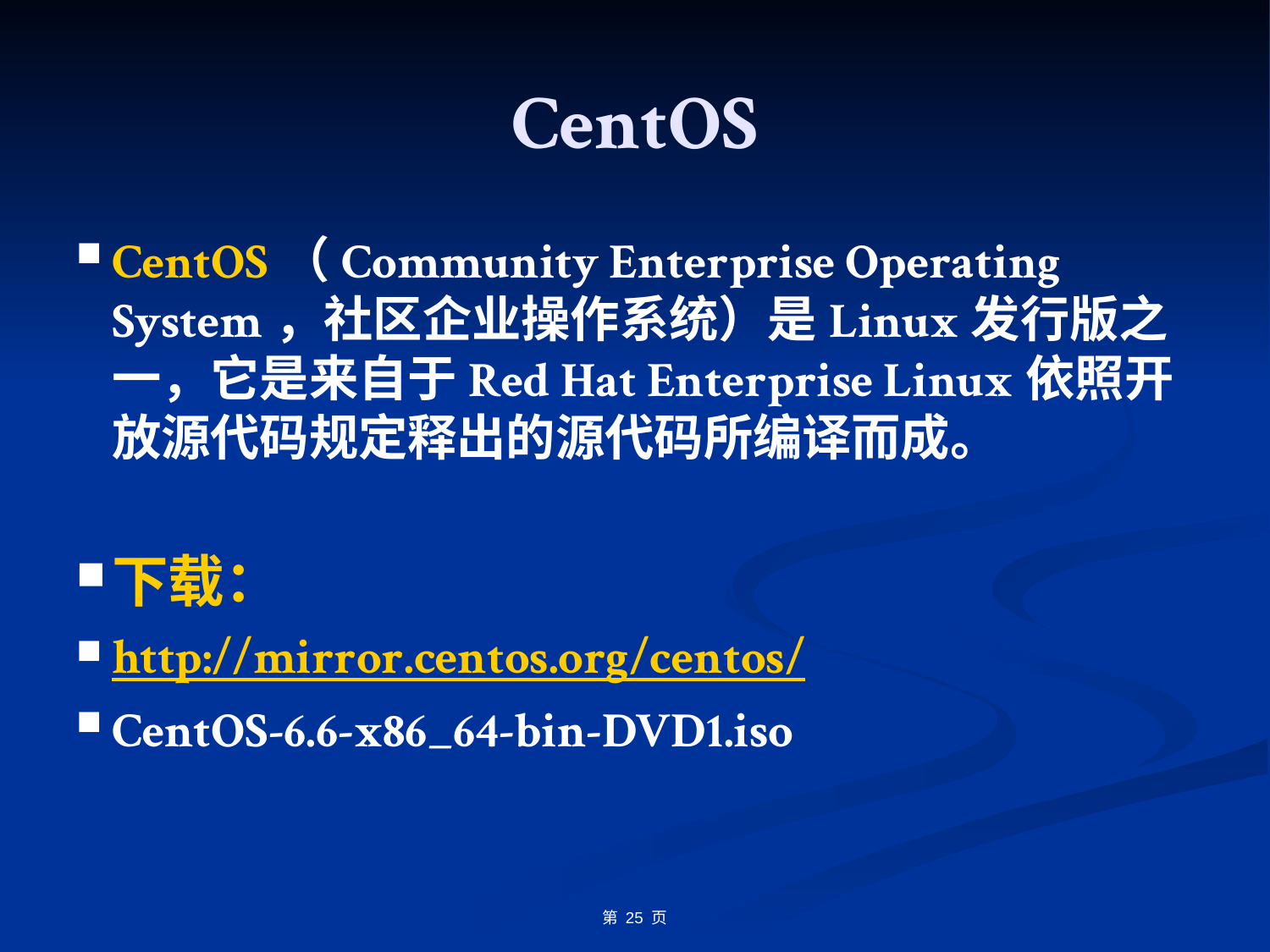

# CentOS
CentOS（Community Enterprise Operating System，社区企业操作系统）是Linux发行版之一，它是来自于Red Hat Enterprise Linux依照开放源代码规定释出的源代码所编译而成。

下载：
http://mirror.centos.org/centos/
CentOS-6.6-x86_64-bin-DVD1.iso
第 25 页